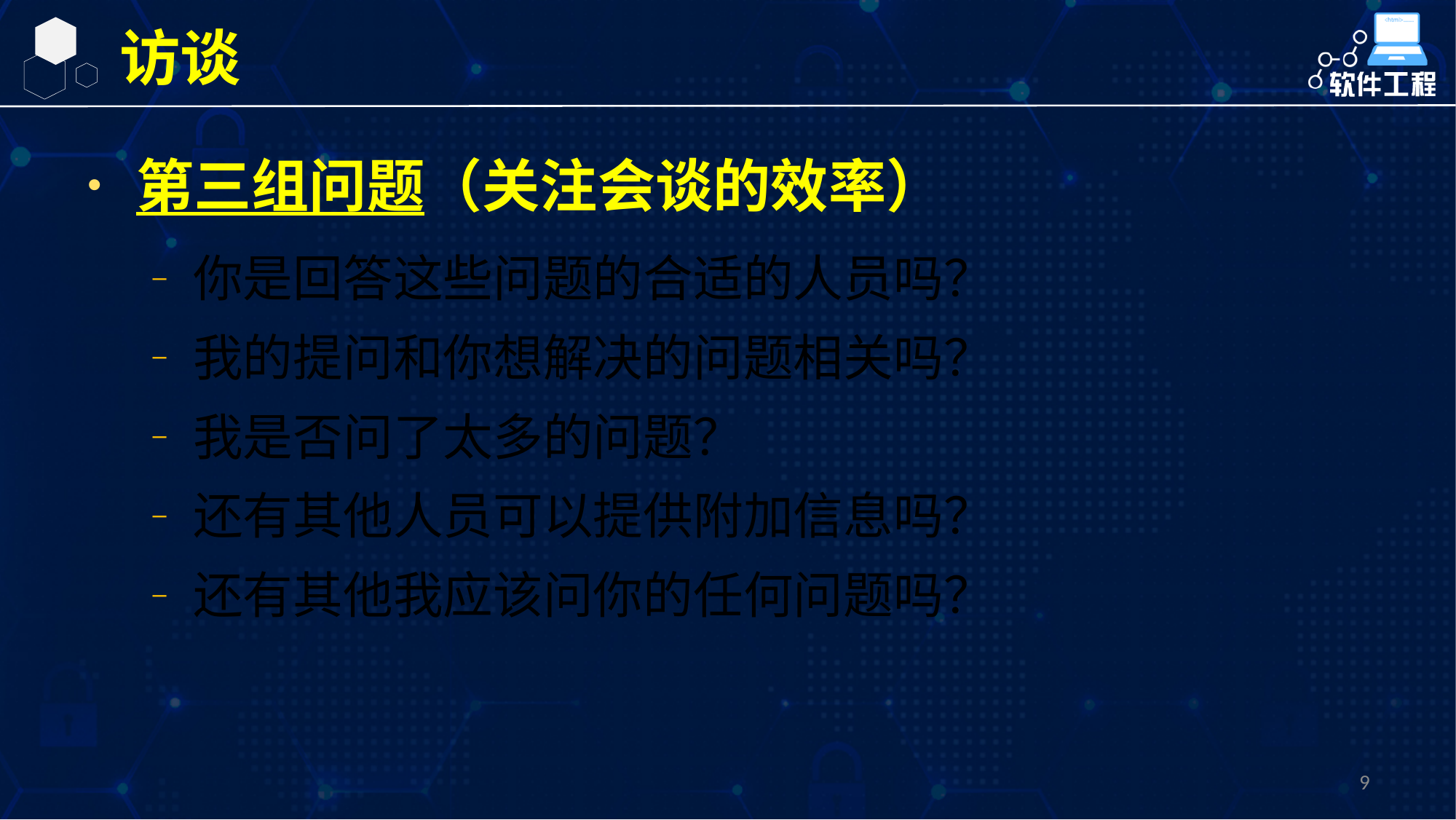

访谈
第三组问题（关注会谈的效率）
你是回答这些问题的合适的人员吗？
我的提问和你想解决的问题相关吗？
我是否问了太多的问题？
还有其他人员可以提供附加信息吗？
还有其他我应该问你的任何问题吗？
9